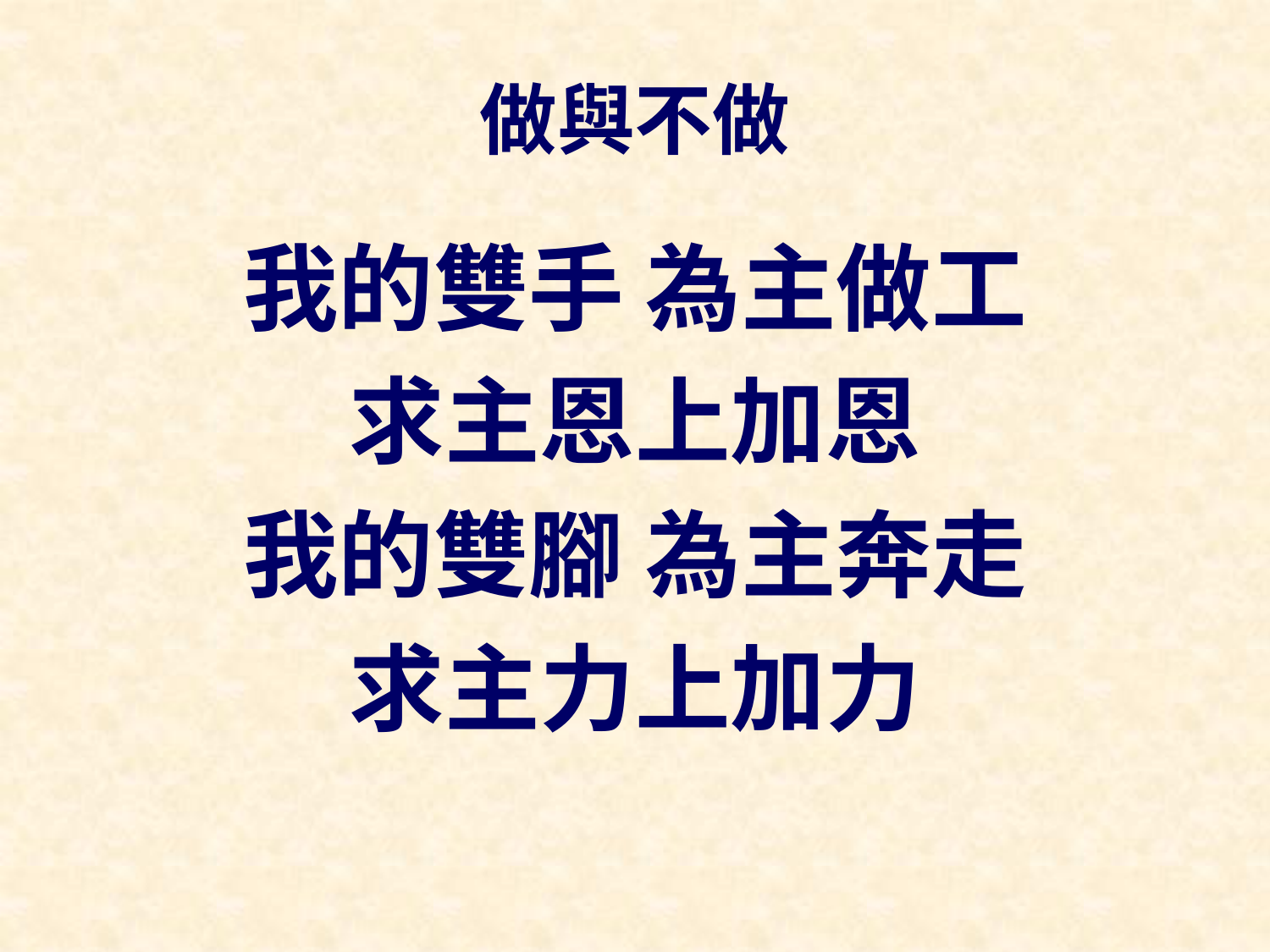

# 做與不做
我的雙手 為主做工
求主恩上加恩
我的雙腳 為主奔走
求主力上加力